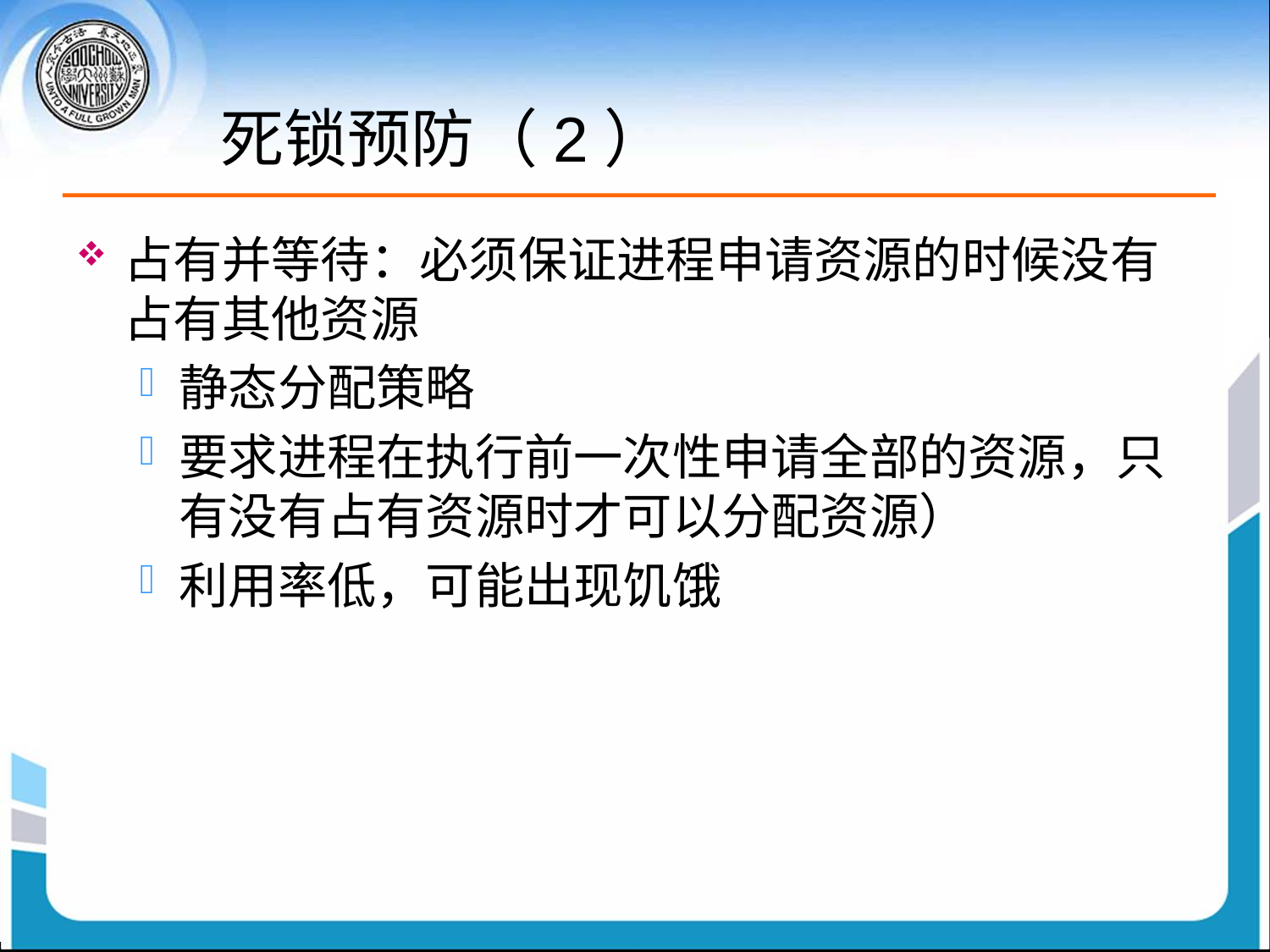

# 死锁预防（2）
占有并等待：必须保证进程申请资源的时候没有占有其他资源
静态分配策略
要求进程在执行前一次性申请全部的资源，只有没有占有资源时才可以分配资源）
利用率低，可能出现饥饿